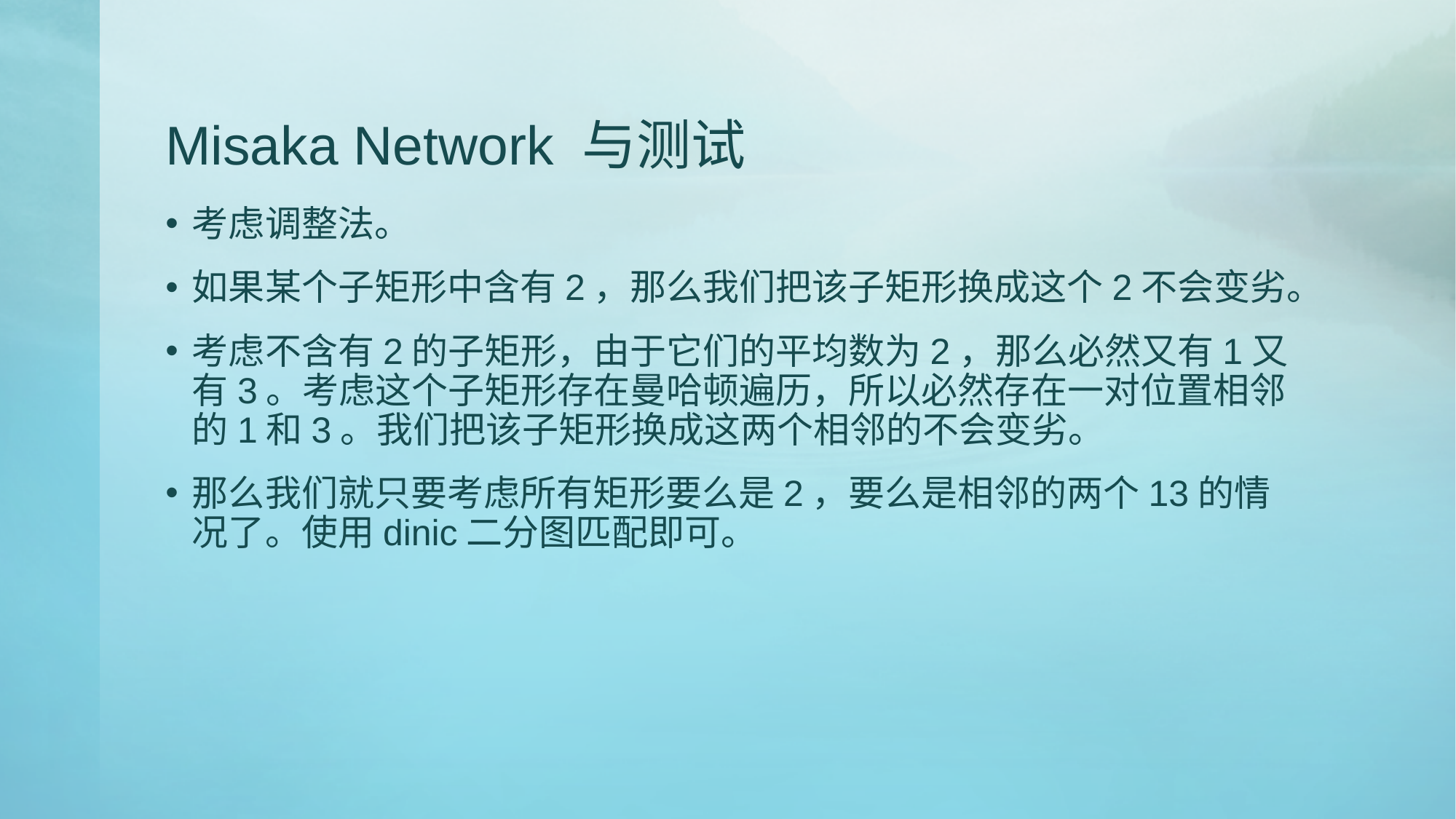

# Misaka Network 与测试
考虑调整法。
如果某个子矩形中含有2，那么我们把该子矩形换成这个2不会变劣。
考虑不含有2的子矩形，由于它们的平均数为2，那么必然又有1又有3。考虑这个子矩形存在曼哈顿遍历，所以必然存在一对位置相邻的1和3。我们把该子矩形换成这两个相邻的不会变劣。
那么我们就只要考虑所有矩形要么是2，要么是相邻的两个13的情况了。使用dinic二分图匹配即可。